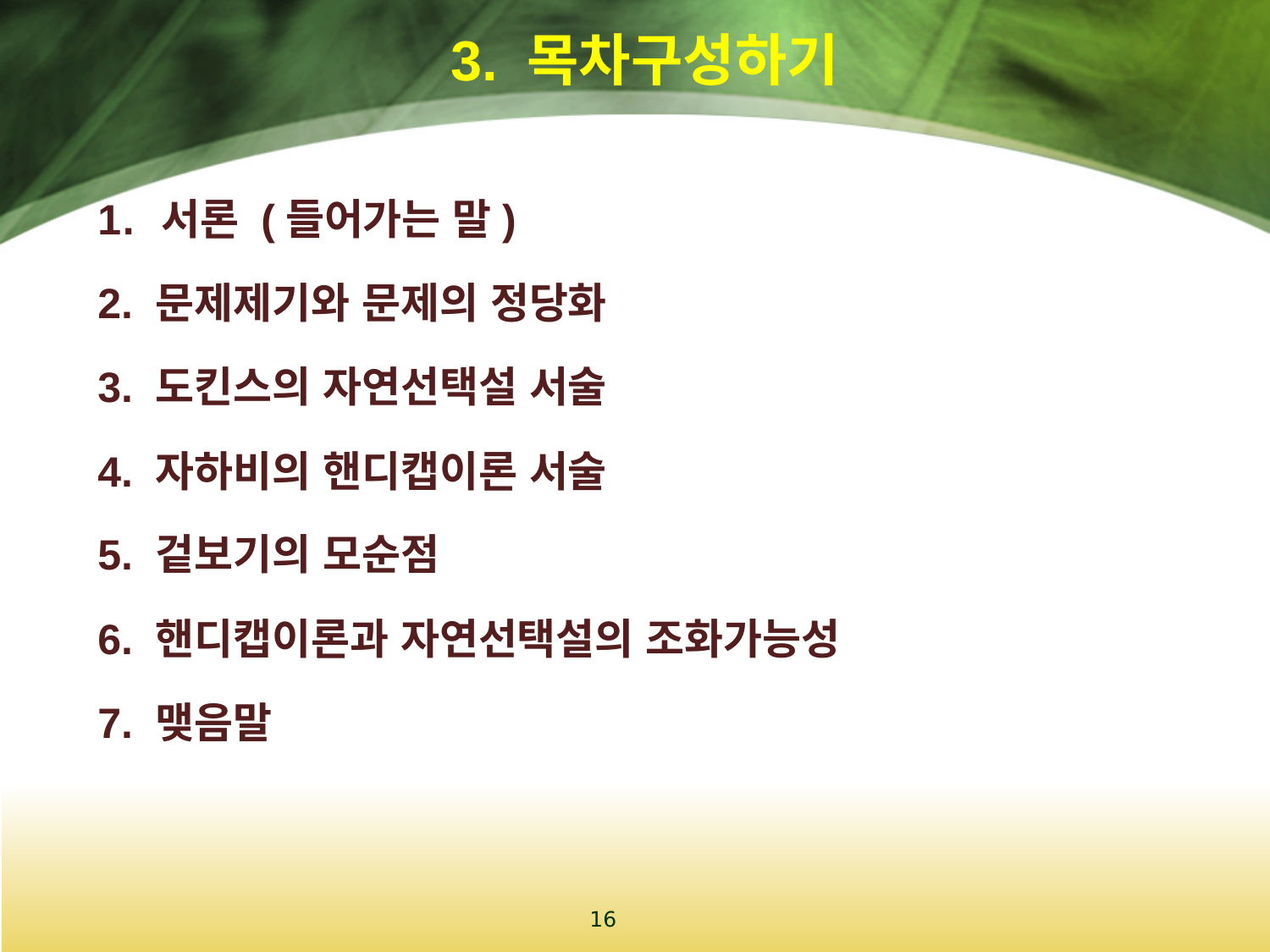

# 3. 목차구성하기
서론 (들어가는 말)

2. 문제제기와 문제의 정당화

3. 도킨스의 자연선택설 서술

4. 자하비의 핸디캡이론 서술

5. 겉보기의 모순점

6. 핸디캡이론과 자연선택설의 조화가능성

7. 맺음말
16